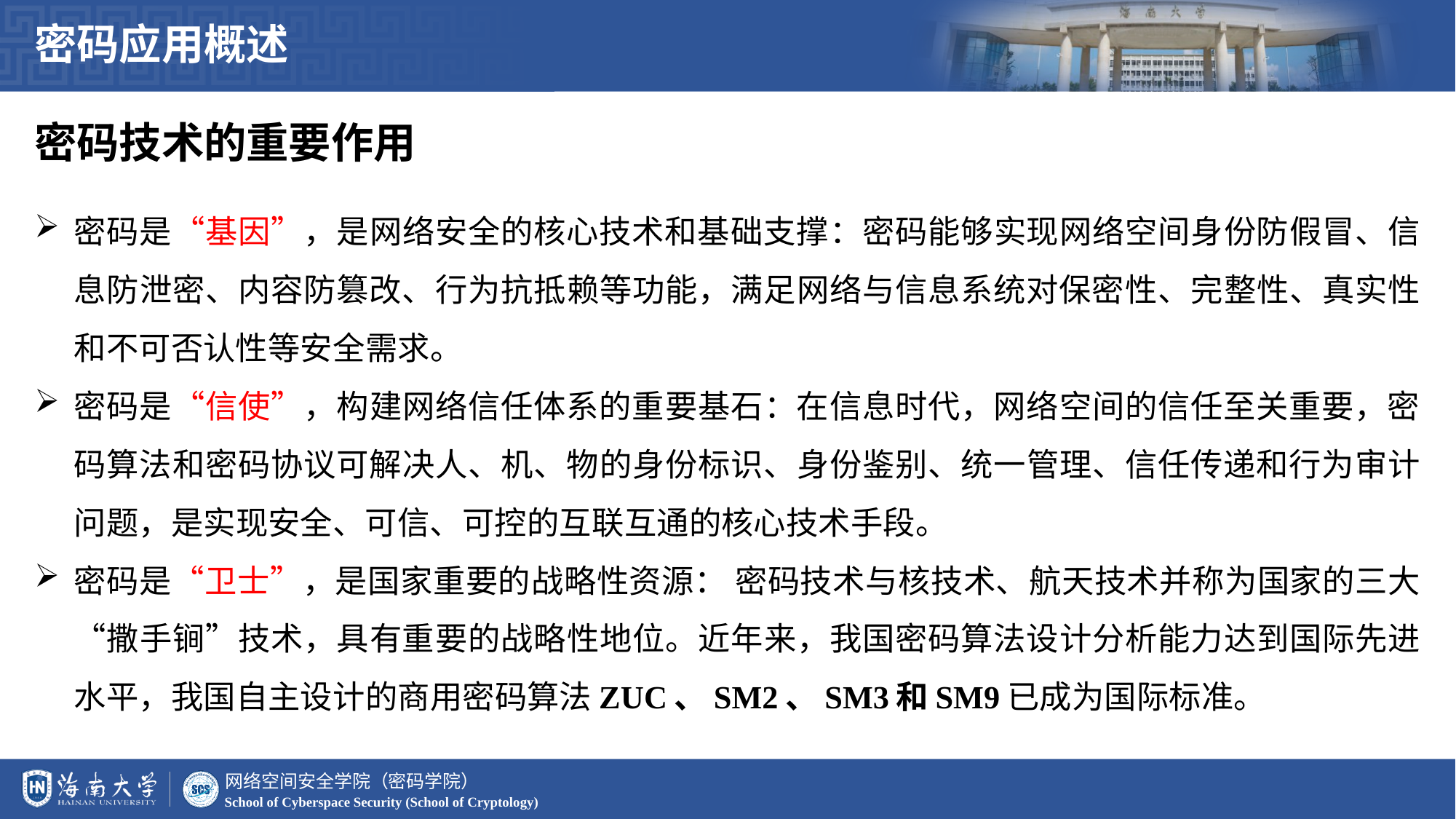

密码应用概述
密码技术的重要作用
密码是“基因”，是网络安全的核心技术和基础支撑：密码能够实现网络空间身份防假冒、信息防泄密、内容防篡改、行为抗抵赖等功能，满足网络与信息系统对保密性、完整性、真实性和不可否认性等安全需求。
密码是“信使”，构建网络信任体系的重要基石：在信息时代，网络空间的信任至关重要，密码算法和密码协议可解决人、机、物的身份标识、身份鉴别、统一管理、信任传递和行为审计问题，是实现安全、可信、可控的互联互通的核心技术手段。
密码是“卫士”，是国家重要的战略性资源： 密码技术与核技术、航天技术并称为国家的三大“撒手锏”技术，具有重要的战略性地位。近年来，我国密码算法设计分析能力达到国际先进水平，我国自主设计的商用密码算法ZUC、SM2、SM3和SM9已成为国际标准。
8